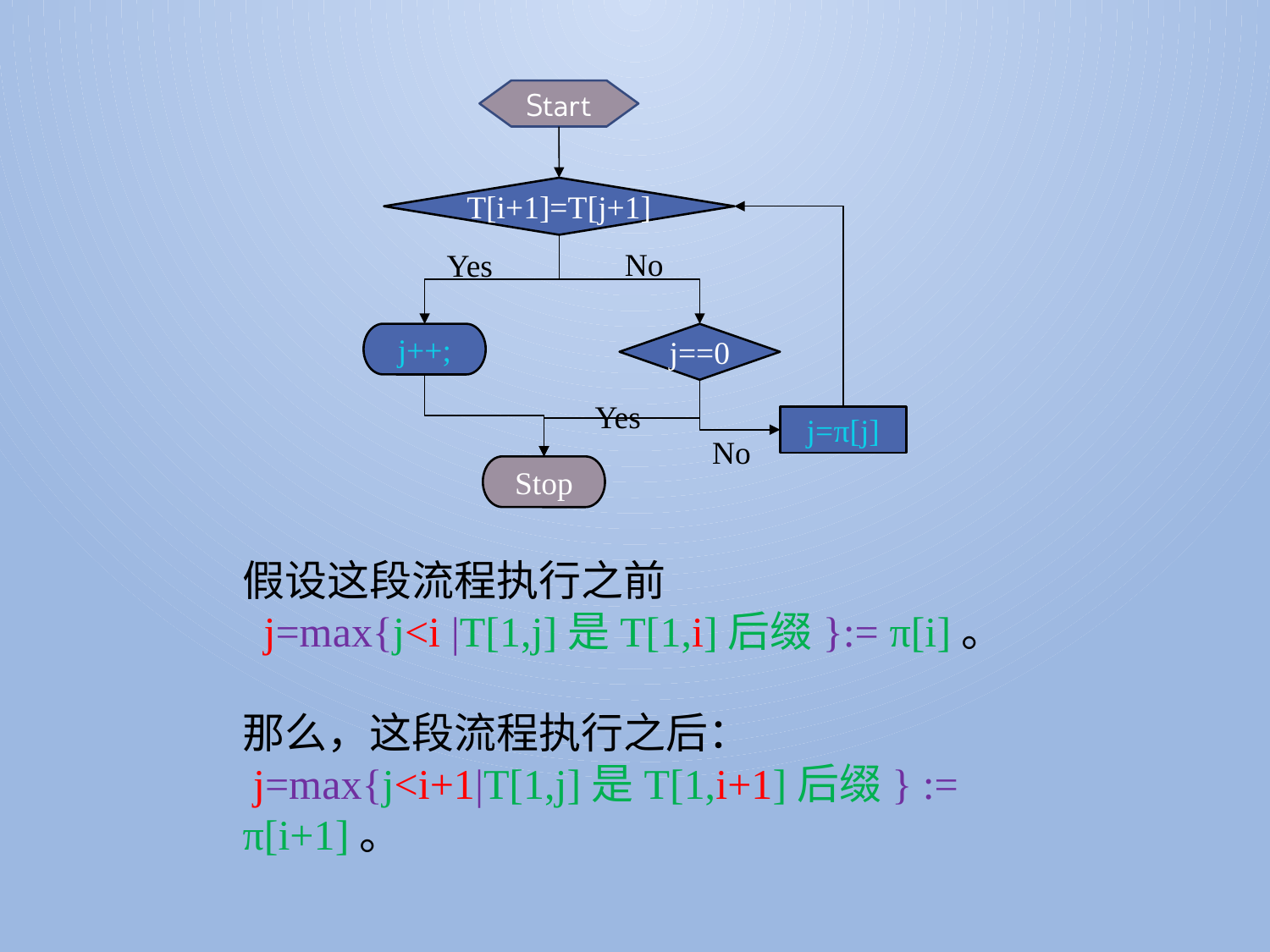

Start
T[i+1]=T[j+1]
No
Yes
j++;
j==0
Yes
j=π[j]
No
Stop
假设这段流程执行之前
  j=max{j<i |T[1,j]是T[1,i]后缀}:= π[i]。

那么，这段流程执行之后：
 j=max{j<i+1|T[1,j]是T[1,i+1]后缀} := π[i+1]。